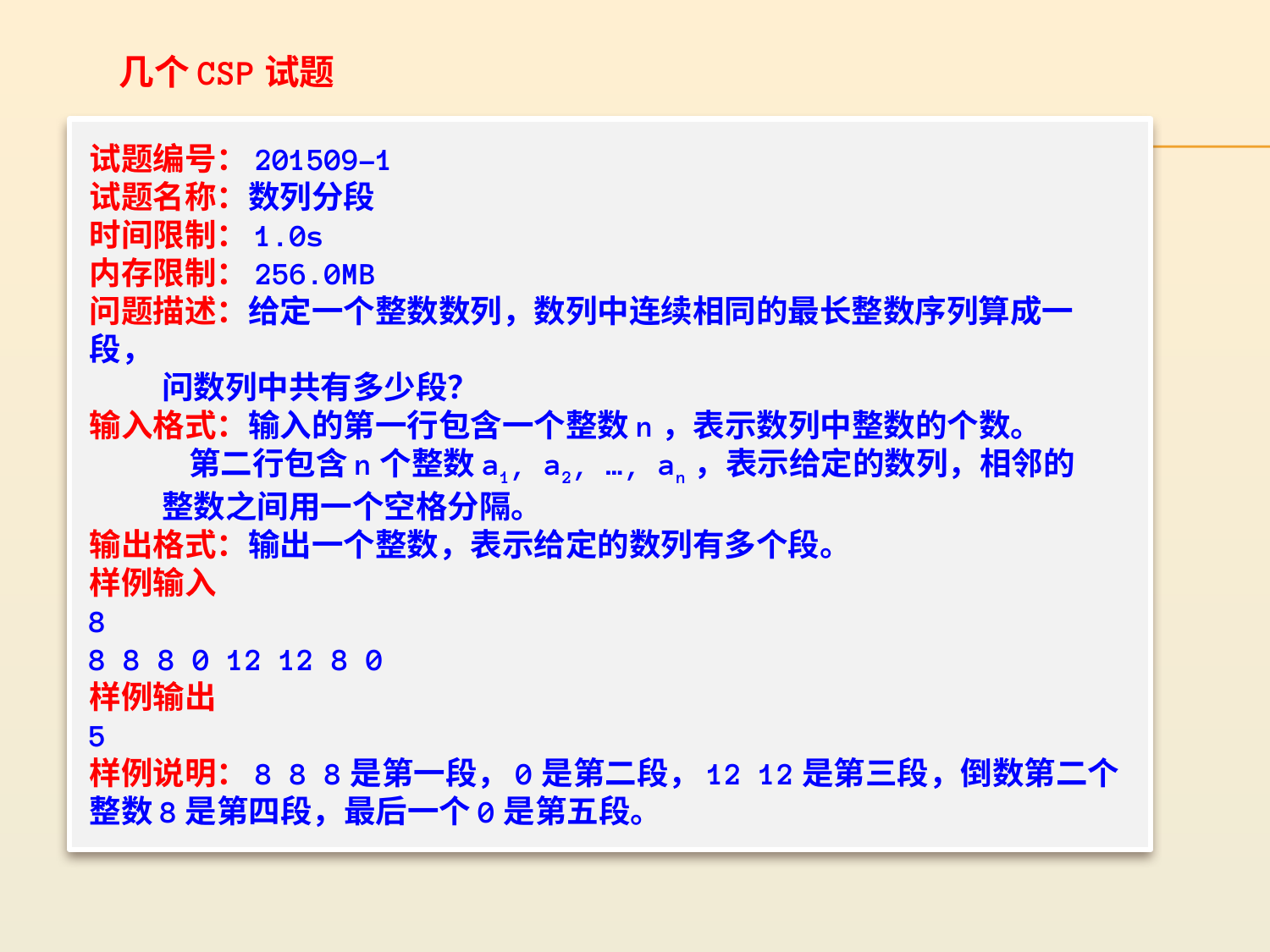

几个CSP试题
试题编号：201509-1
试题名称：数列分段
时间限制：1.0s
内存限制：256.0MB
问题描述：给定一个整数数列，数列中连续相同的最长整数序列算成一段，
         问数列中共有多少段？
输入格式：输入的第一行包含一个整数n，表示数列中整数的个数。
　　     第二行包含n个整数a1, a2, …, an，表示给定的数列，相邻的
         整数之间用一个空格分隔。
输出格式：输出一个整数，表示给定的数列有多个段。
样例输入
8
8 8 8 0 12 12 8 0
样例输出
5
样例说明：8 8 8是第一段，0是第二段，12 12是第三段，倒数第二个整数8是第四段，最后一个0是第五段。